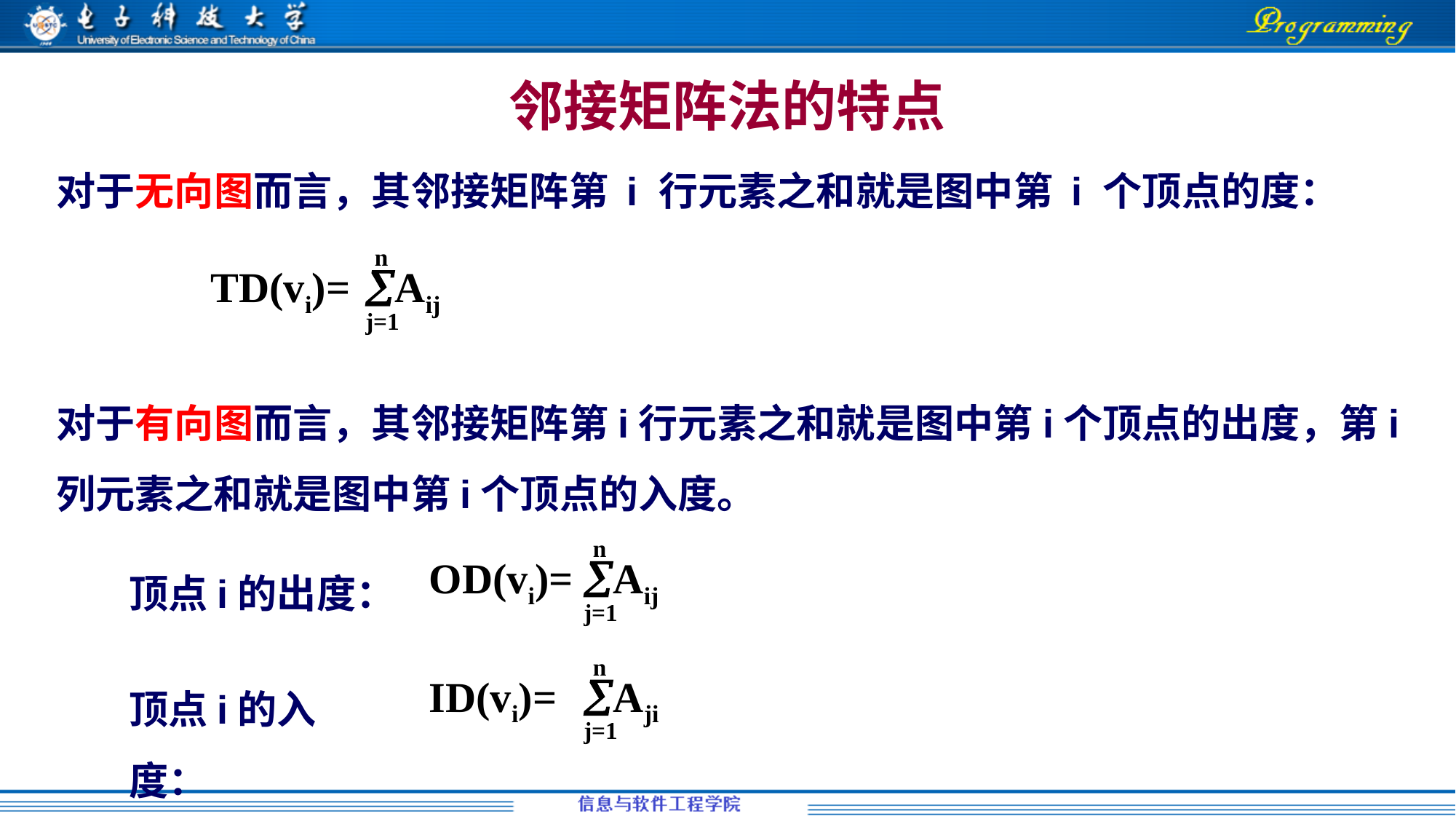

# 邻接矩阵法的特点
对于无向图而言，其邻接矩阵第 i 行元素之和就是图中第 i 个顶点的度：
n
TD(vi)=
∑Aij
j=1
对于有向图而言，其邻接矩阵第i行元素之和就是图中第i个顶点的出度，第i列元素之和就是图中第i个顶点的入度。
n
OD(vi)=
∑Aij
j=1
顶点i的出度：
n
ID(vi)=
∑Aji
j=1
顶点i的入度：